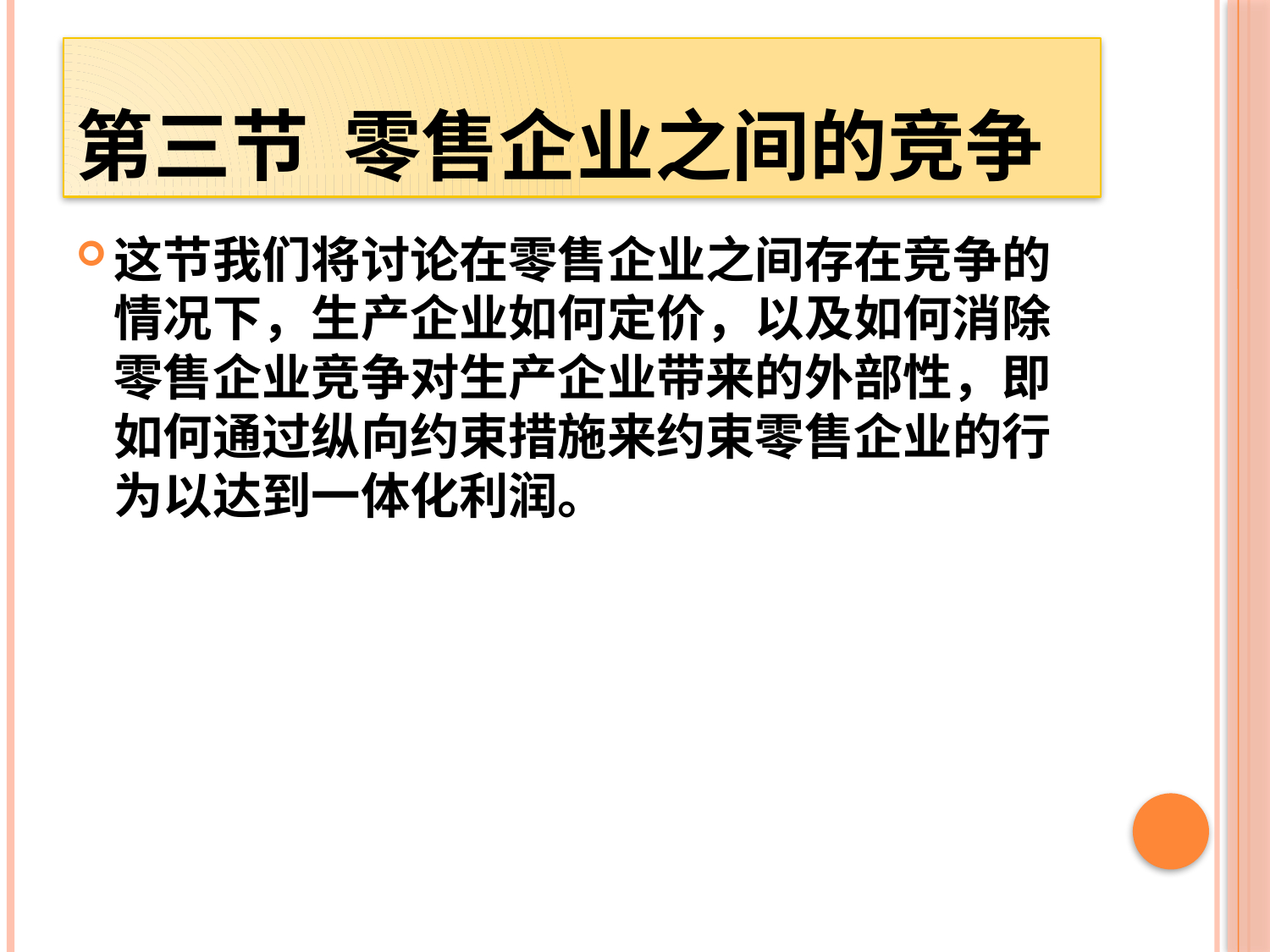

# 第三节  零售企业之间的竞争
这节我们将讨论在零售企业之间存在竞争的情况下，生产企业如何定价，以及如何消除零售企业竞争对生产企业带来的外部性，即如何通过纵向约束措施来约束零售企业的行为以达到一体化利润。